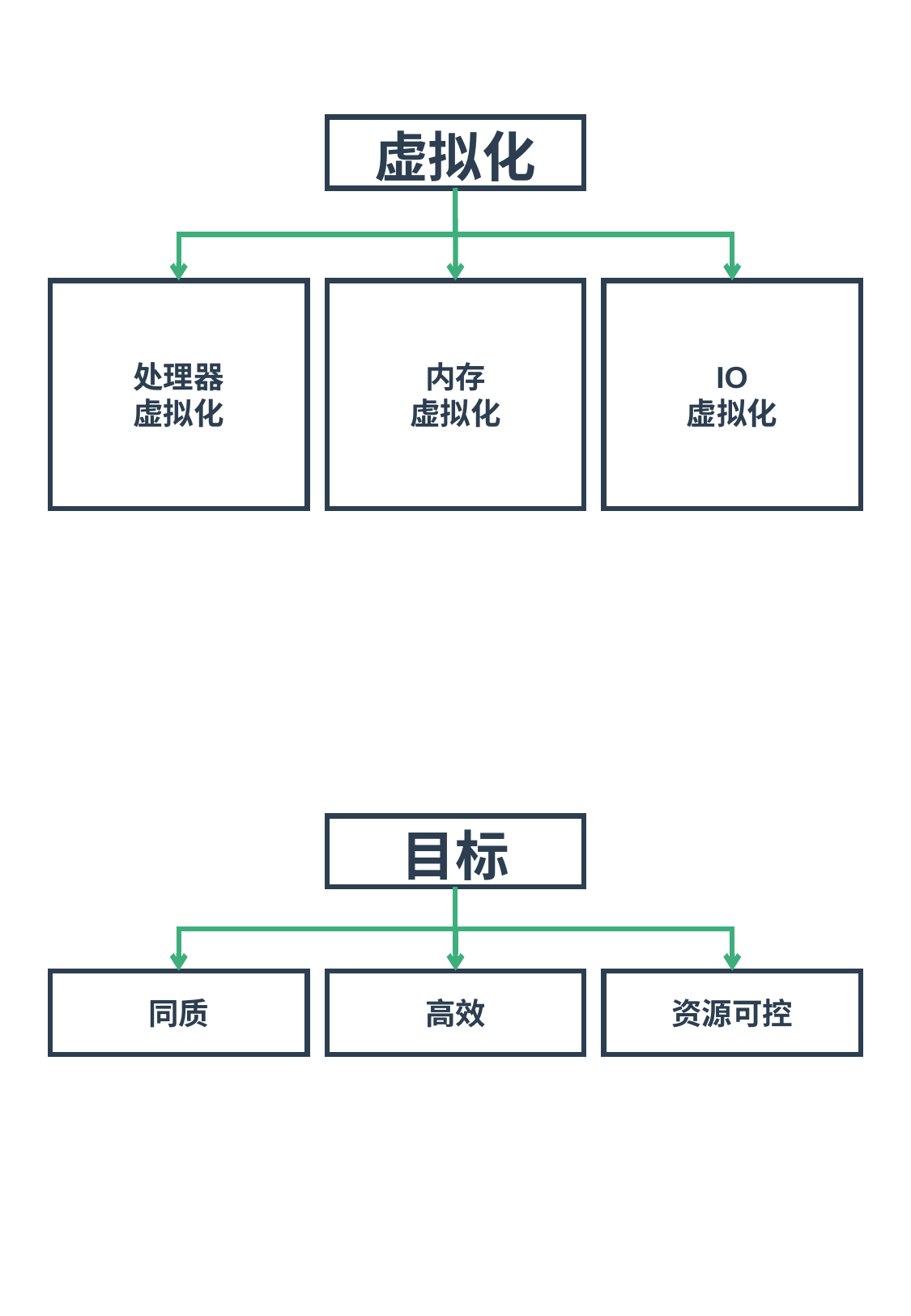

虚拟化
处理器
虚拟化
内存
虚拟化
IO
虚拟化
目标
同质
高效
资源可控